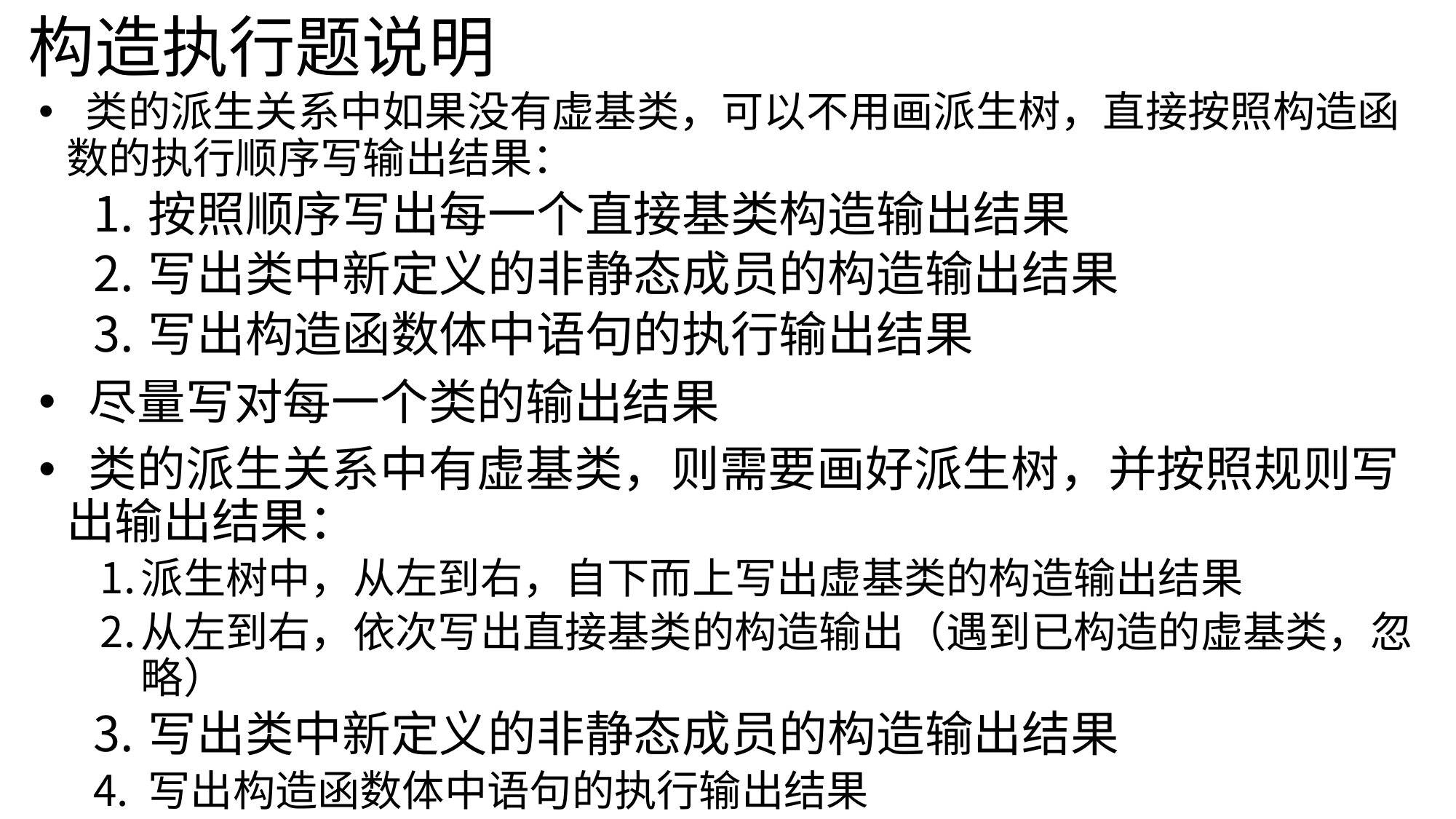

# 构造执行题说明
 类的派生关系中如果没有虚基类，可以不用画派生树，直接按照构造函数的执行顺序写输出结果：
按照顺序写出每一个直接基类构造输出结果
写出类中新定义的非静态成员的构造输出结果
写出构造函数体中语句的执行输出结果
 尽量写对每一个类的输出结果
 类的派生关系中有虚基类，则需要画好派生树，并按照规则写出输出结果：
派生树中，从左到右，自下而上写出虚基类的构造输出结果
从左到右，依次写出直接基类的构造输出（遇到已构造的虚基类，忽略）
写出类中新定义的非静态成员的构造输出结果
写出构造函数体中语句的执行输出结果